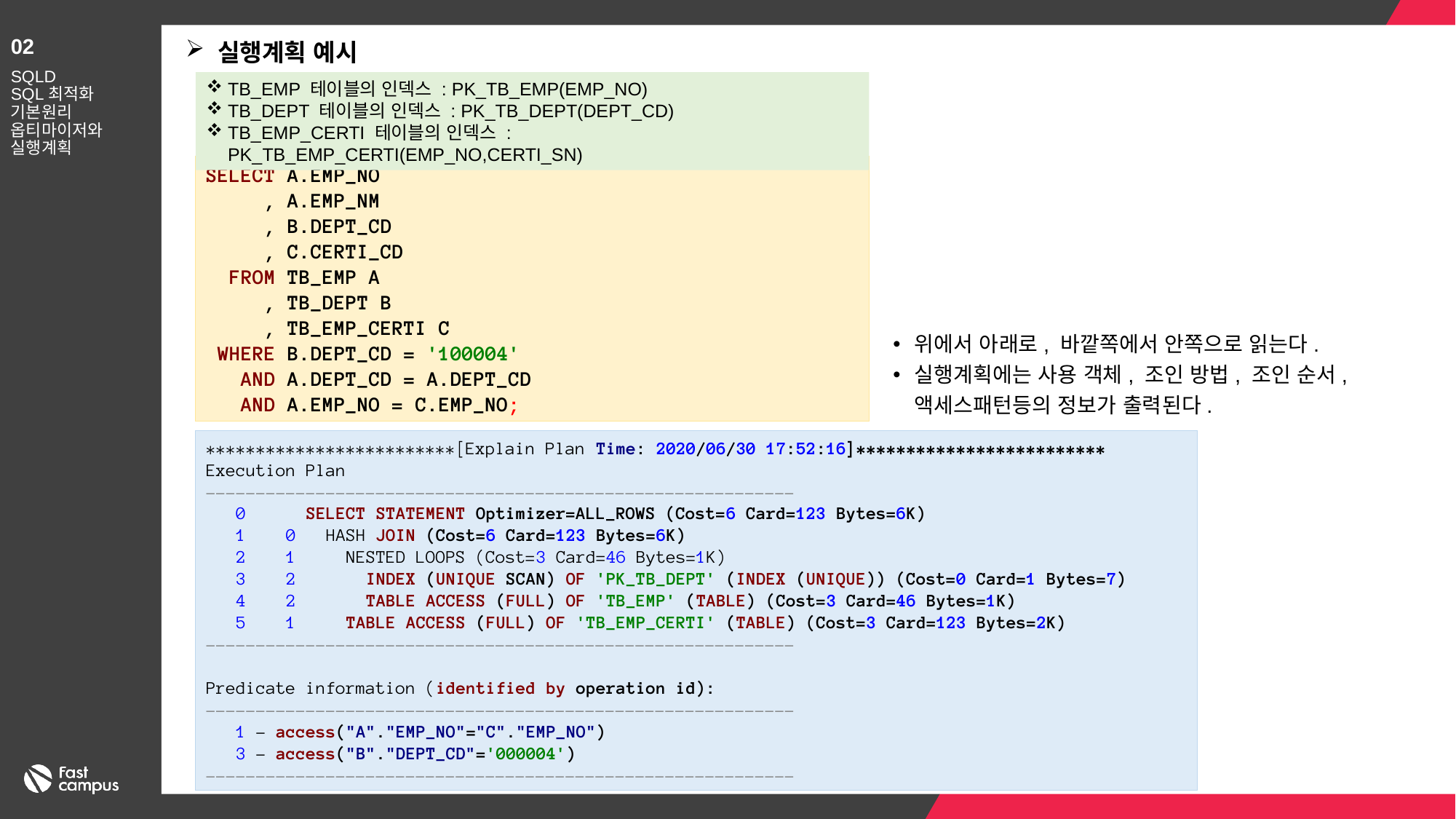

02
실행계획 예시
SQLD
SQL최적화 기본원리
옵티마이저와 실행계획
TB_EMP 테이블의 인덱스 : PK_TB_EMP(EMP_NO)
TB_DEPT 테이블의 인덱스 : PK_TB_DEPT(DEPT_CD)
TB_EMP_CERTI 테이블의 인덱스 : PK_TB_EMP_CERTI(EMP_NO,CERTI_SN)
SELECT A.EMP_NO
     , A.EMP_NM
     , B.DEPT_CD
     , C.CERTI_CD
  FROM TB_EMP A
     , TB_DEPT B
     , TB_EMP_CERTI C
 WHERE B.DEPT_CD = '100004'
   AND A.DEPT_CD = A.DEPT_CD
   AND A.EMP_NO = C.EMP_NO;
위에서 아래로, 바깥쪽에서 안쪽으로 읽는다.
실행계획에는 사용 객체, 조인 방법, 조인 순서, 액세스패턴등의 정보가 출력된다.
*************************[Explain Plan Time: 2020/06/30 17:52:16]*************************
Execution Plan
-----------------------------------------------------------
   0      SELECT STATEMENT Optimizer=ALL_ROWS (Cost=6 Card=123 Bytes=6K)
   1    0   HASH JOIN (Cost=6 Card=123 Bytes=6K)
   2    1     NESTED LOOPS (Cost=3 Card=46 Bytes=1K)
   3    2       INDEX (UNIQUE SCAN) OF 'PK_TB_DEPT' (INDEX (UNIQUE)) (Cost=0 Card=1 Bytes=7)
   4    2       TABLE ACCESS (FULL) OF 'TB_EMP' (TABLE) (Cost=3 Card=46 Bytes=1K)
   5    1     TABLE ACCESS (FULL) OF 'TB_EMP_CERTI' (TABLE) (Cost=3 Card=123 Bytes=2K)
-----------------------------------------------------------

Predicate information (identified by operation id):
-----------------------------------------------------------
   1 - access("A"."EMP_NO"="C"."EMP_NO")
   3 - access("B"."DEPT_CD"='000004')
-----------------------------------------------------------